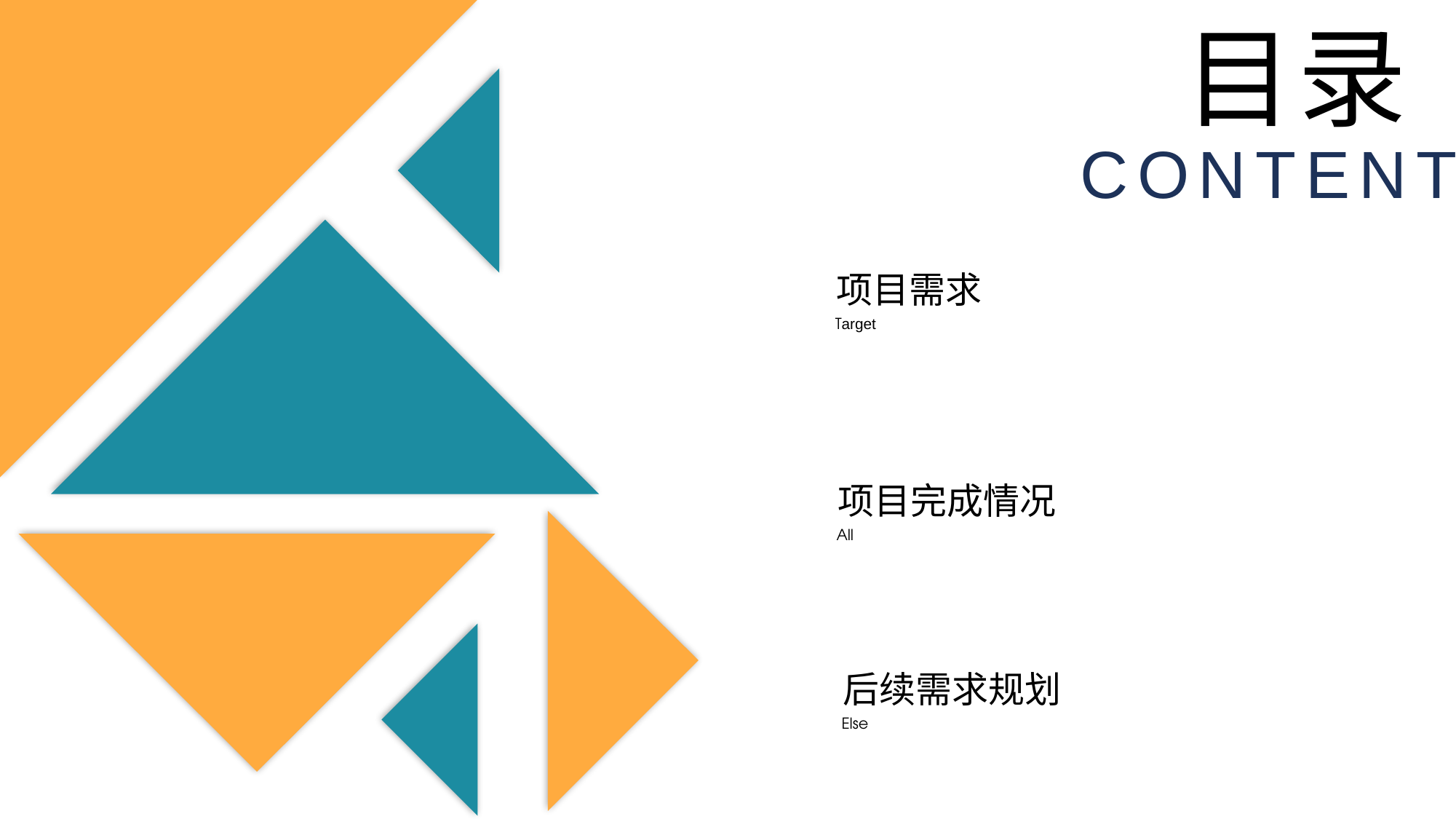

目录

CONTENTS

项目需求
Target
项目完成情况
All

后续需求规划
Else